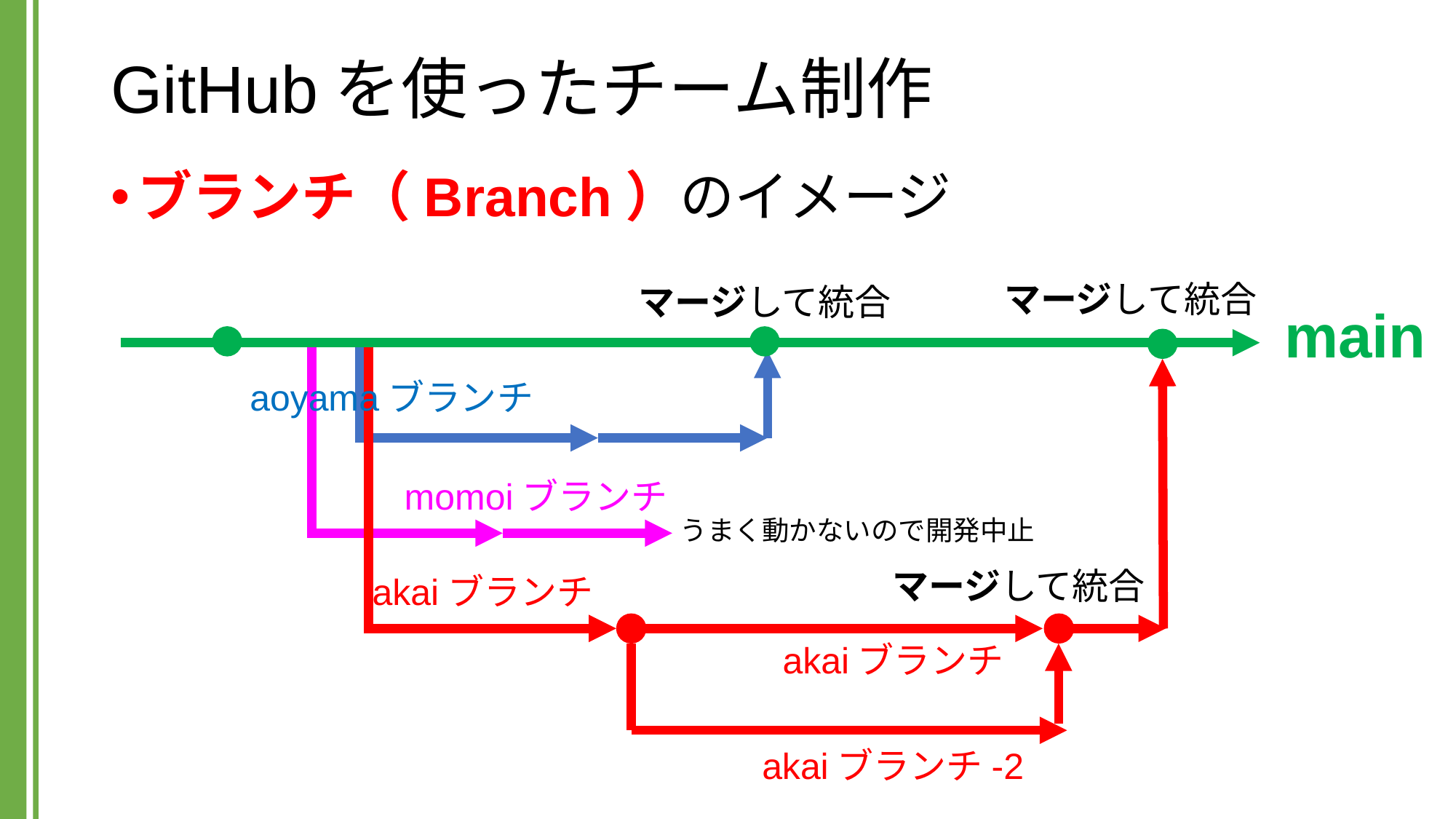

# GitHubを使ったチーム制作
ブランチ（Branch）のイメージ
マージして統合
マージして統合
main

aoyamaブランチ
momoiブランチ
うまく動かないので開発中止
マージして統合
akaiブランチ

akaiブランチ
akaiブランチ-2